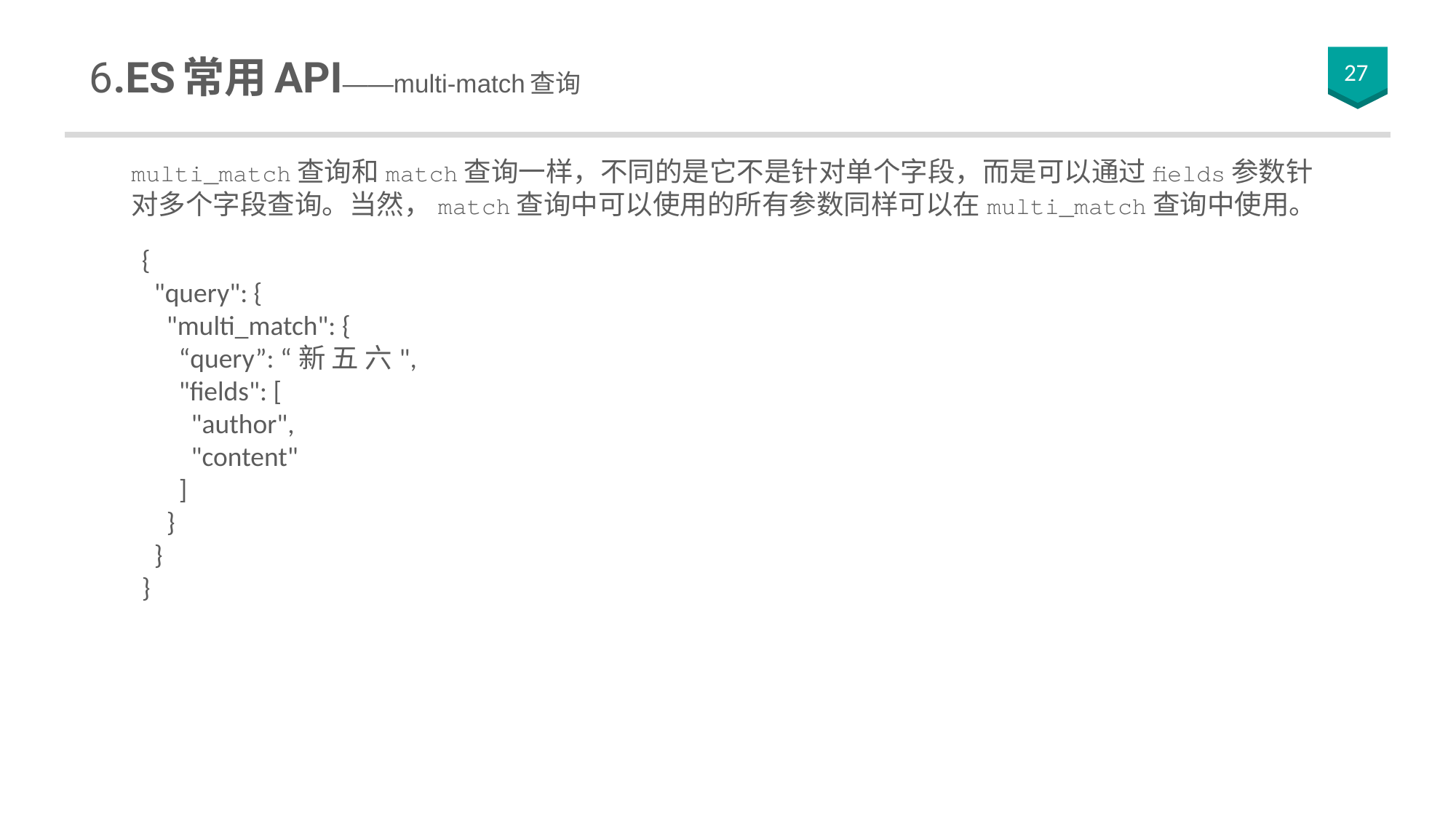

# 2.ES 基础一网打尽 6.ES常用API——multi-match查询
27
multi_match查询和match查询一样，不同的是它不是针对单个字段，而是可以通过fields参数针对多个字段查询。当然，match查询中可以使用的所有参数同样可以在multi_match查询中使用。
{
  "query": {
    "multi_match": {
      “query”: “新 五 六",
      "fields": [
        "author",
        "content"
      ]
    }
  }
}